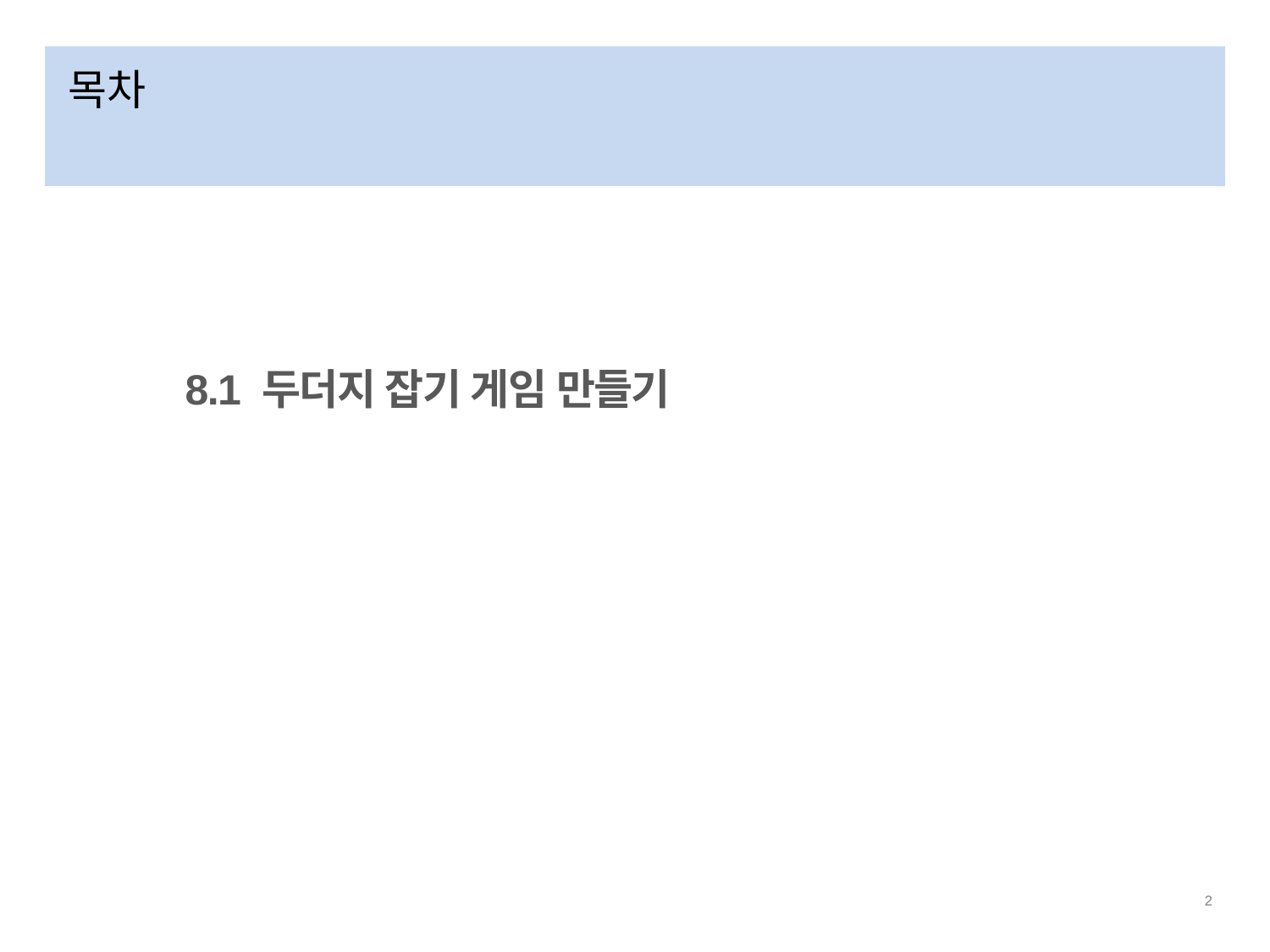

# 목차

8.1 두더지 잡기 게임 만들기